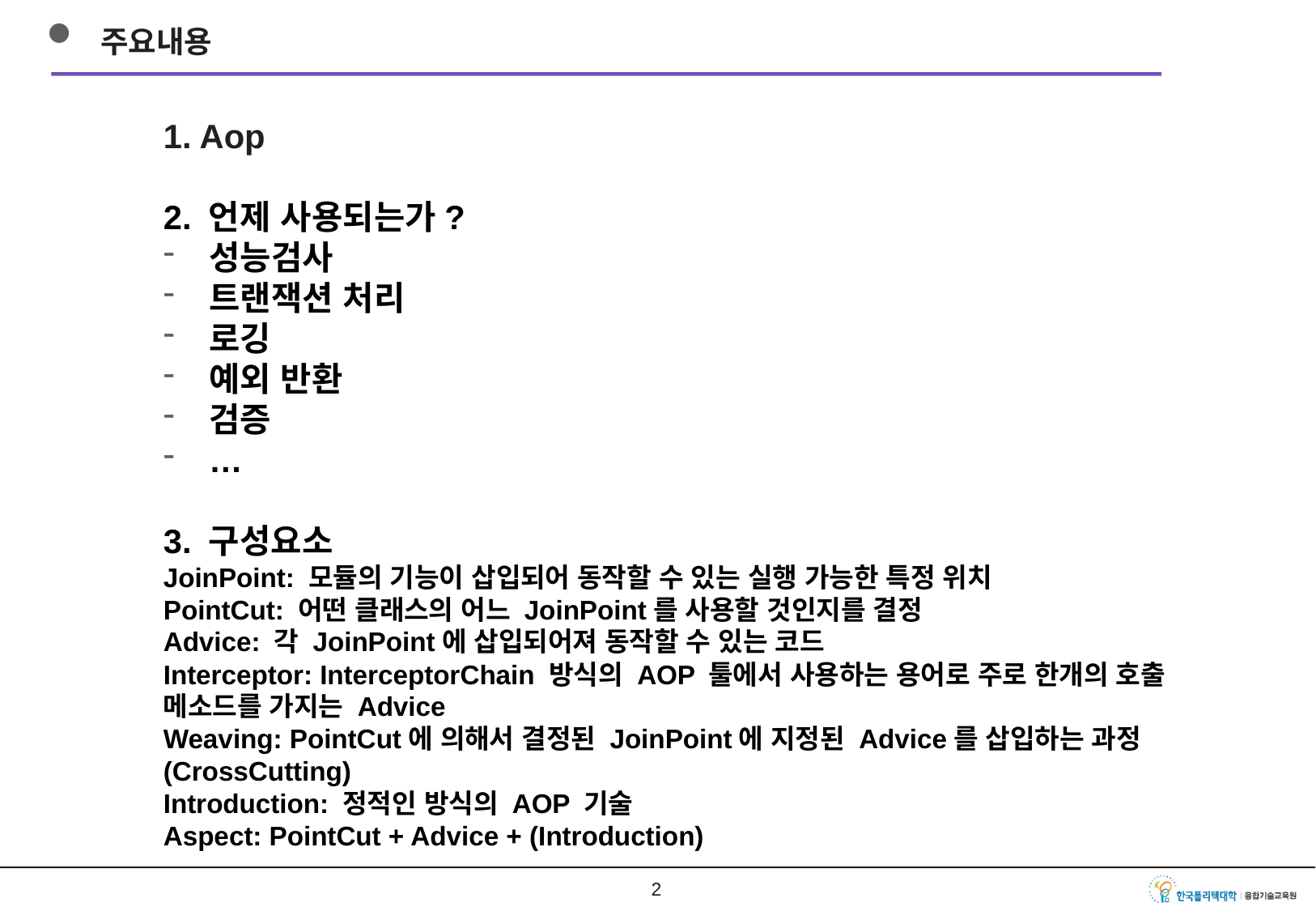

주요내용
1. Aop

2. 언제 사용되는가?
성능검사
트랜잭션 처리
로깅
예외 반환
검증
…

3. 구성요소
JoinPoint: 모듈의 기능이 삽입되어 동작할 수 있는 실행 가능한 특정 위치
PointCut: 어떤 클래스의 어느 JoinPoint를 사용할 것인지를 결정
Advice: 각 JoinPoint에 삽입되어져 동작할 수 있는 코드
Interceptor: InterceptorChain 방식의 AOP 툴에서 사용하는 용어로 주로 한개의 호출 메소드를 가지는 Advice
Weaving: PointCut에 의해서 결정된 JoinPoint에 지정된 Advice를 삽입하는 과정(CrossCutting)
Introduction: 정적인 방식의 AOP 기술
Aspect: PointCut + Advice + (Introduction)
2